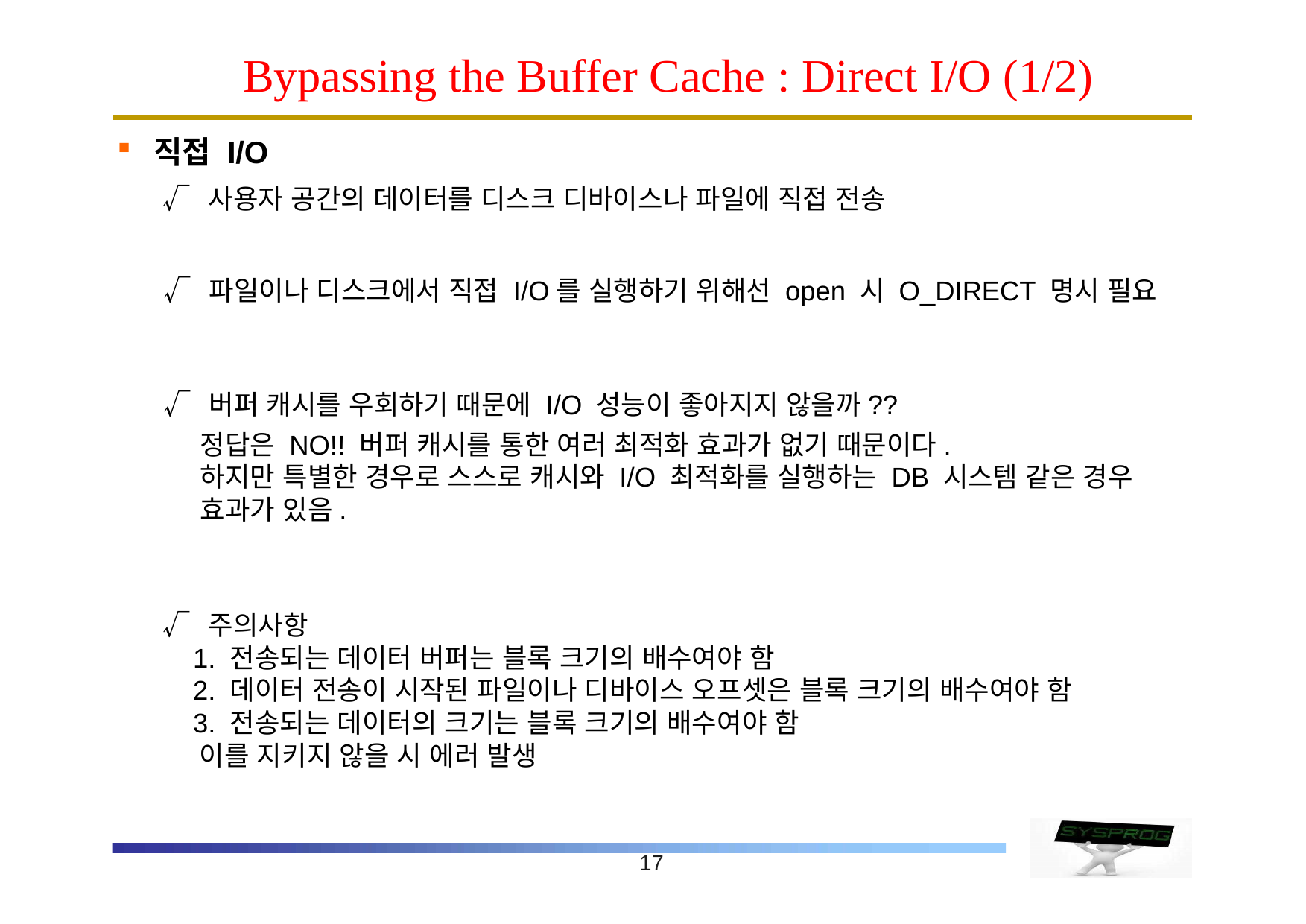

# Bypassing the Buffer Cache : Direct I/O (1/2)
직접 I/O
√  사용자 공간의 데이터를 디스크 디바이스나 파일에 직접 전송
√  파일이나 디스크에서 직접 I/O를 실행하기 위해선 open 시 O_DIRECT 명시 필요
√  버퍼 캐시를 우회하기 때문에 I/O 성능이 좋아지지 않을까??
    정답은 NO!! 버퍼 캐시를 통한 여러 최적화 효과가 없기 때문이다.
    하지만 특별한 경우로 스스로 캐시와 I/O 최적화를 실행하는 DB 시스템 같은 경우
    효과가 있음.
√  주의사항
    1. 전송되는 데이터 버퍼는 블록 크기의 배수여야 함
    2. 데이터 전송이 시작된 파일이나 디바이스 오프셋은 블록 크기의 배수여야 함
    3. 전송되는 데이터의 크기는 블록 크기의 배수여야 함
    이를 지키지 않을 시 에러 발생
17